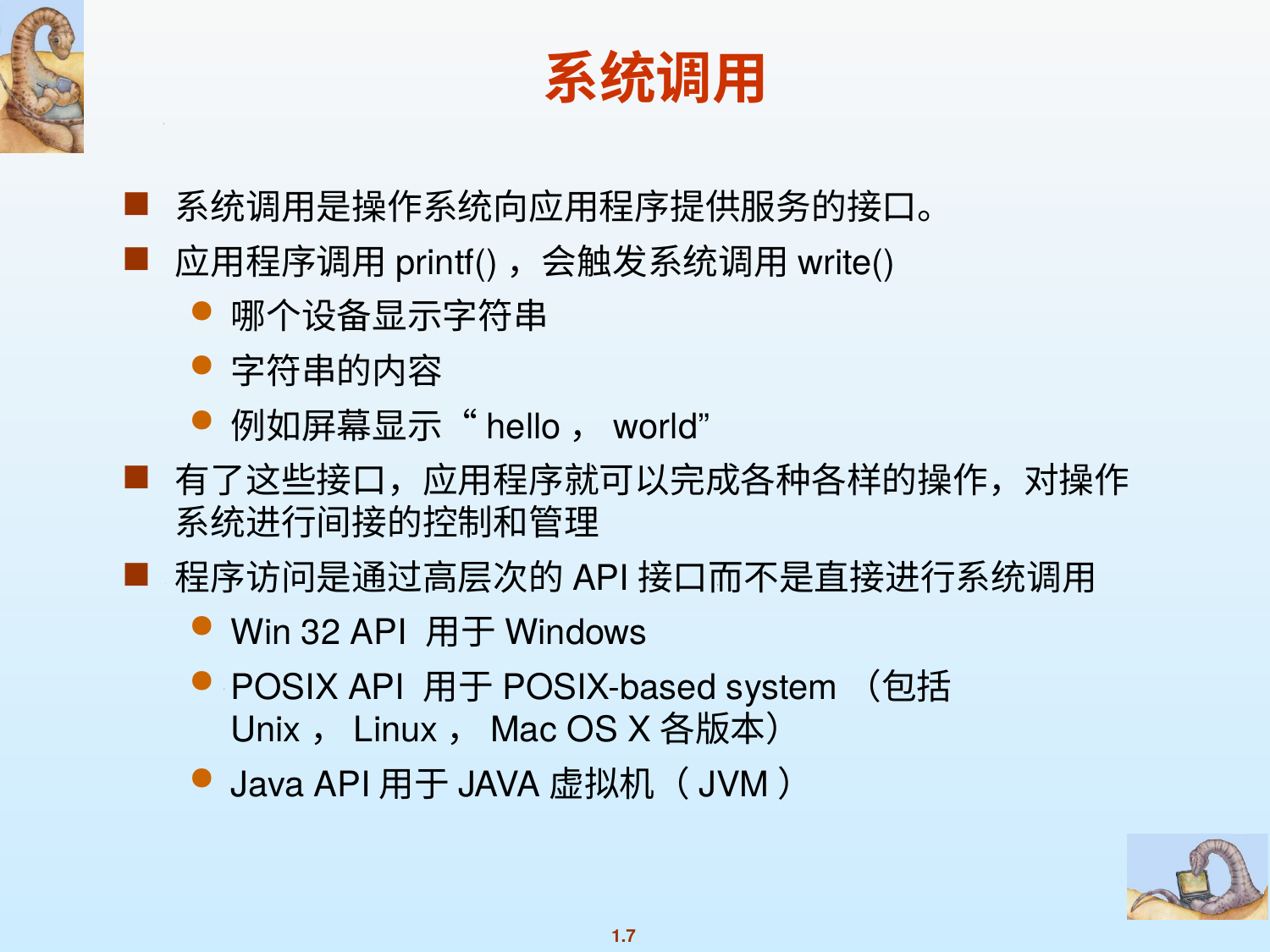

# 系统调用
系统调用是操作系统向应用程序提供服务的接口。
应用程序调用printf()，会触发系统调用write()
哪个设备显示字符串
字符串的内容
例如屏幕显示“hello，world”
有了这些接口，应用程序就可以完成各种各样的操作，对操作系统进行间接的控制和管理
程序访问是通过高层次的API接口而不是直接进行系统调用
Win 32 API 用于Windows
POSIX API 用于POSIX-based system（包括Unix，Linux，Mac OS X各版本）
Java API用于JAVA虚拟机（JVM）